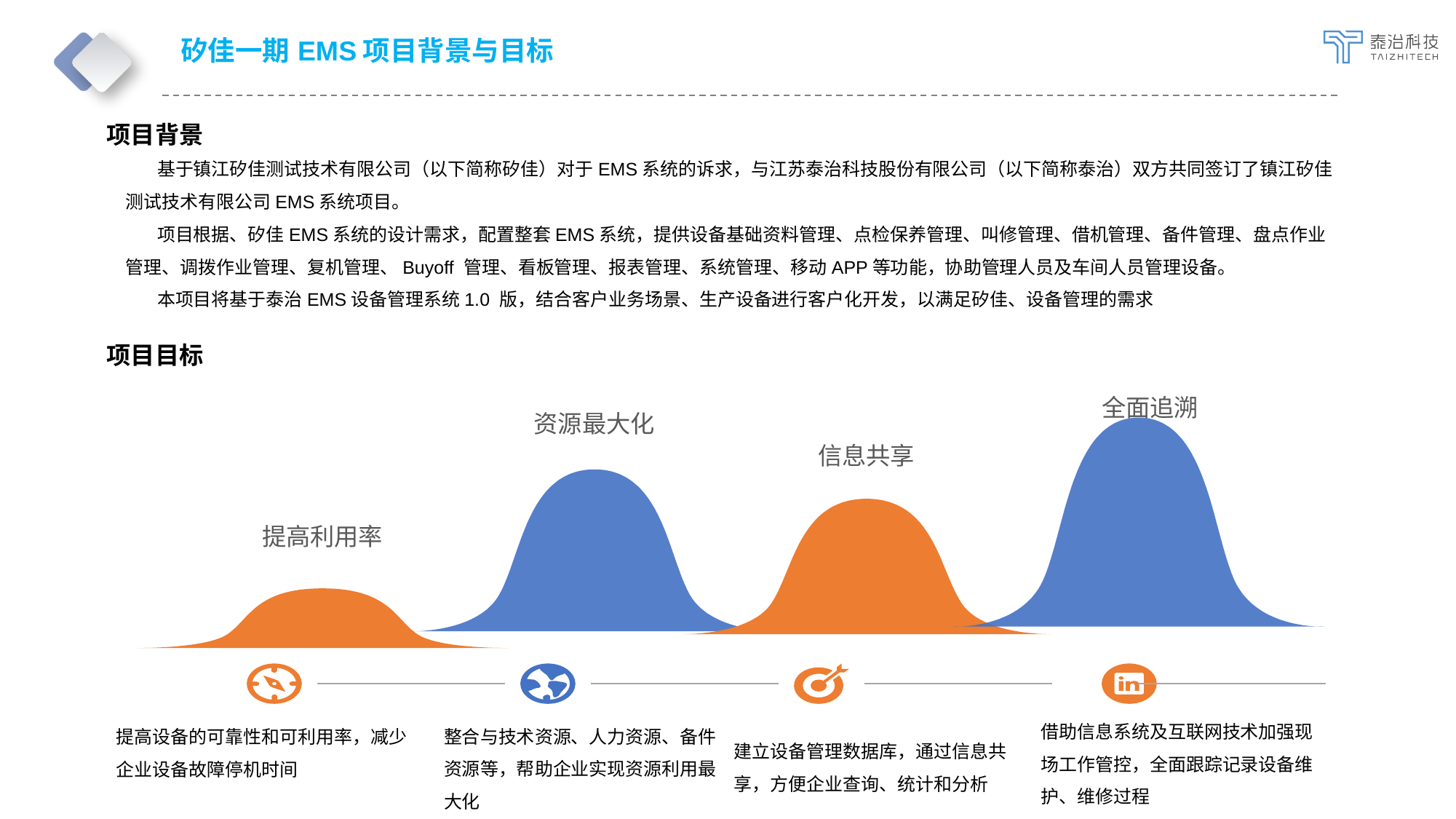

# 矽佳一期EMS项目背景与目标
项目背景
基于镇江矽佳测试技术有限公司（以下简称矽佳）对于EMS系统的诉求，与江苏泰治科技股份有限公司（以下简称泰治）双方共同签订了镇江矽佳测试技术有限公司EMS系统项目。
项目根据、矽佳EMS系统的设计需求，配置整套EMS系统，提供设备基础资料管理、点检保养管理、叫修管理、借机管理、备件管理、盘点作业管理、调拨作业管理、复机管理、Buyoff 管理、看板管理、报表管理、系统管理、移动APP等功能，协助管理人员及车间人员管理设备。
本项目将基于泰治EMS设备管理系统1.0 版，结合客户业务场景、生产设备进行客户化开发，以满足矽佳、设备管理的需求
项目目标
全面追溯
资源最大化

信息共享

提高利用率

提高设备的可靠性和可利用率，减少企业设备故障停机时间
借助信息系统及互联网技术加强现场工作管控，全面跟踪记录设备维护、维修过程
建立设备管理数据库，通过信息共享，方便企业查询、统计和分析
整合与技术资源、人力资源、备件资源等，帮助企业实现资源利用最大化